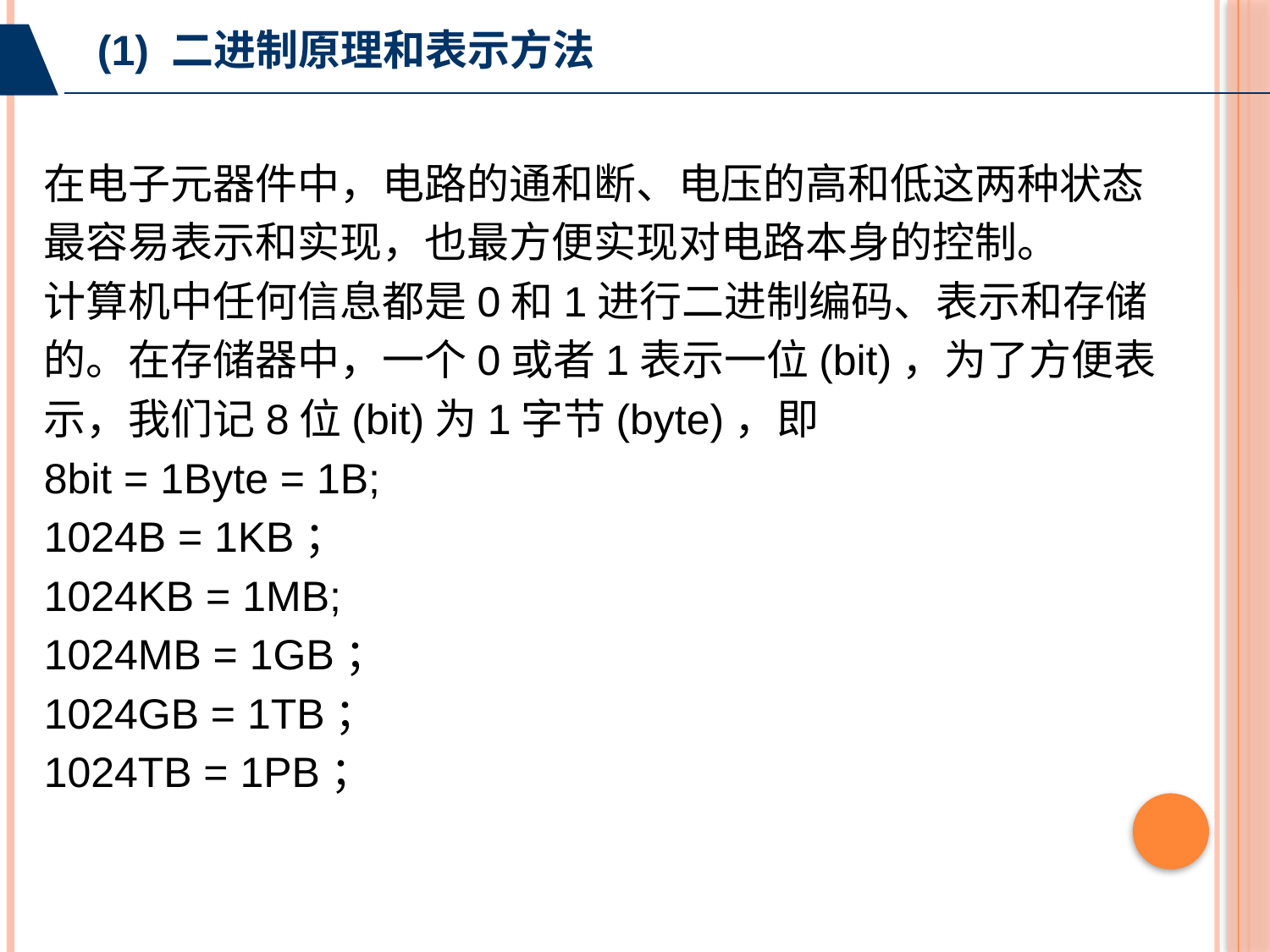

(1) 二进制原理和表示方法

在电子元器件中，电路的通和断、电压的高和低这两种状态最容易表示和实现，也最方便实现对电路本身的控制。
计算机中任何信息都是0和1进行二进制编码、表示和存储的。在存储器中，一个0或者1表示一位(bit)，为了方便表示，我们记8位(bit)为1字节(byte)，即
8bit = 1Byte = 1B;
1024B = 1KB；
1024KB = 1MB;
1024MB = 1GB；
1024GB = 1TB；
1024TB = 1PB；